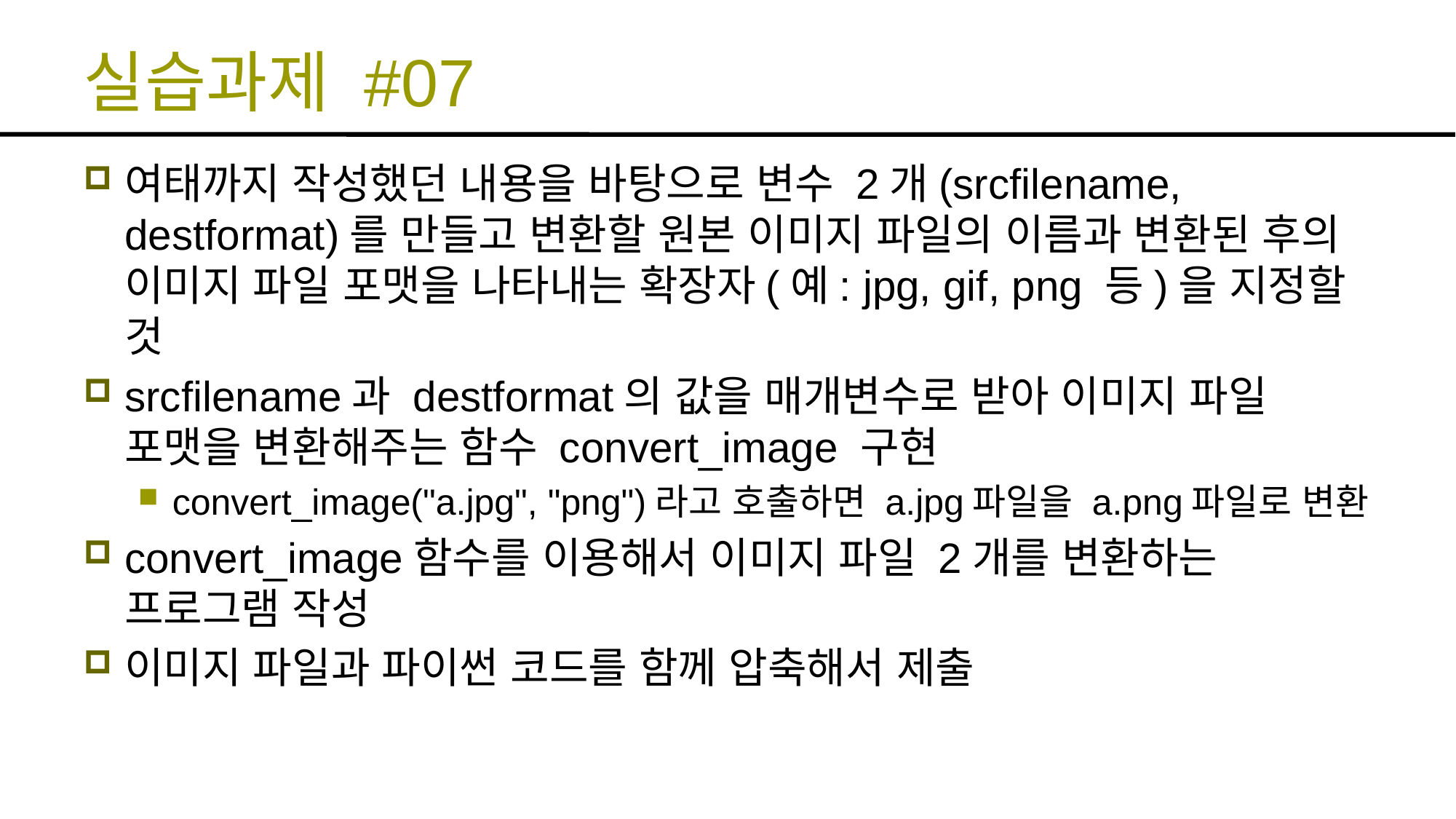

# 실습과제 #07
여태까지 작성했던 내용을 바탕으로 변수 2개(srcfilename, destformat)를 만들고 변환할 원본 이미지 파일의 이름과 변환된 후의 이미지 파일 포맷을 나타내는 확장자(예: jpg, gif, png 등)을 지정할 것
srcfilename과 destformat의 값을 매개변수로 받아 이미지 파일 포맷을 변환해주는 함수 convert_image 구현
convert_image("a.jpg", "png")라고 호출하면 a.jpg파일을 a.png파일로 변환
convert_image함수를 이용해서 이미지 파일 2개를 변환하는 프로그램 작성
이미지 파일과 파이썬 코드를 함께 압축해서 제출